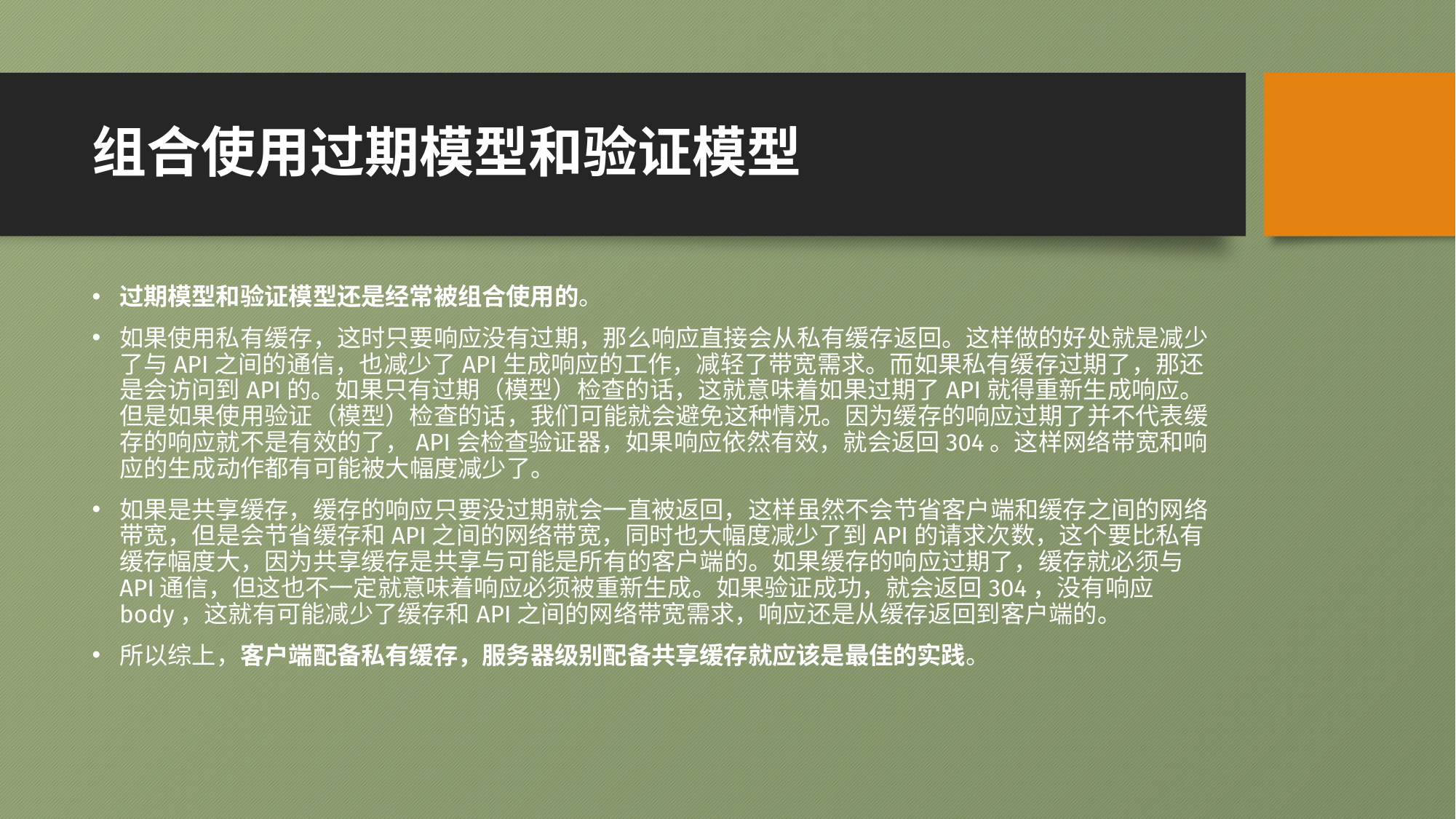

# 组合使用过期模型和验证模型
过期模型和验证模型还是经常被组合使用的。
如果使用私有缓存，这时只要响应没有过期，那么响应直接会从私有缓存返回。这样做的好处就是减少了与API之间的通信，也减少了API生成响应的工作，减轻了带宽需求。而如果私有缓存过期了，那还是会访问到API的。如果只有过期（模型）检查的话，这就意味着如果过期了API就得重新生成响应。但是如果使用验证（模型）检查的话，我们可能就会避免这种情况。因为缓存的响应过期了并不代表缓存的响应就不是有效的了，API会检查验证器，如果响应依然有效，就会返回304。这样网络带宽和响应的生成动作都有可能被大幅度减少了。
如果是共享缓存，缓存的响应只要没过期就会一直被返回，这样虽然不会节省客户端和缓存之间的网络带宽，但是会节省缓存和API之间的网络带宽，同时也大幅度减少了到API的请求次数，这个要比私有缓存幅度大，因为共享缓存是共享与可能是所有的客户端的。如果缓存的响应过期了，缓存就必须与API通信，但这也不一定就意味着响应必须被重新生成。如果验证成功，就会返回304，没有响应body，这就有可能减少了缓存和API之间的网络带宽需求，响应还是从缓存返回到客户端的。
所以综上，客户端配备私有缓存，服务器级别配备共享缓存就应该是最佳的实践。